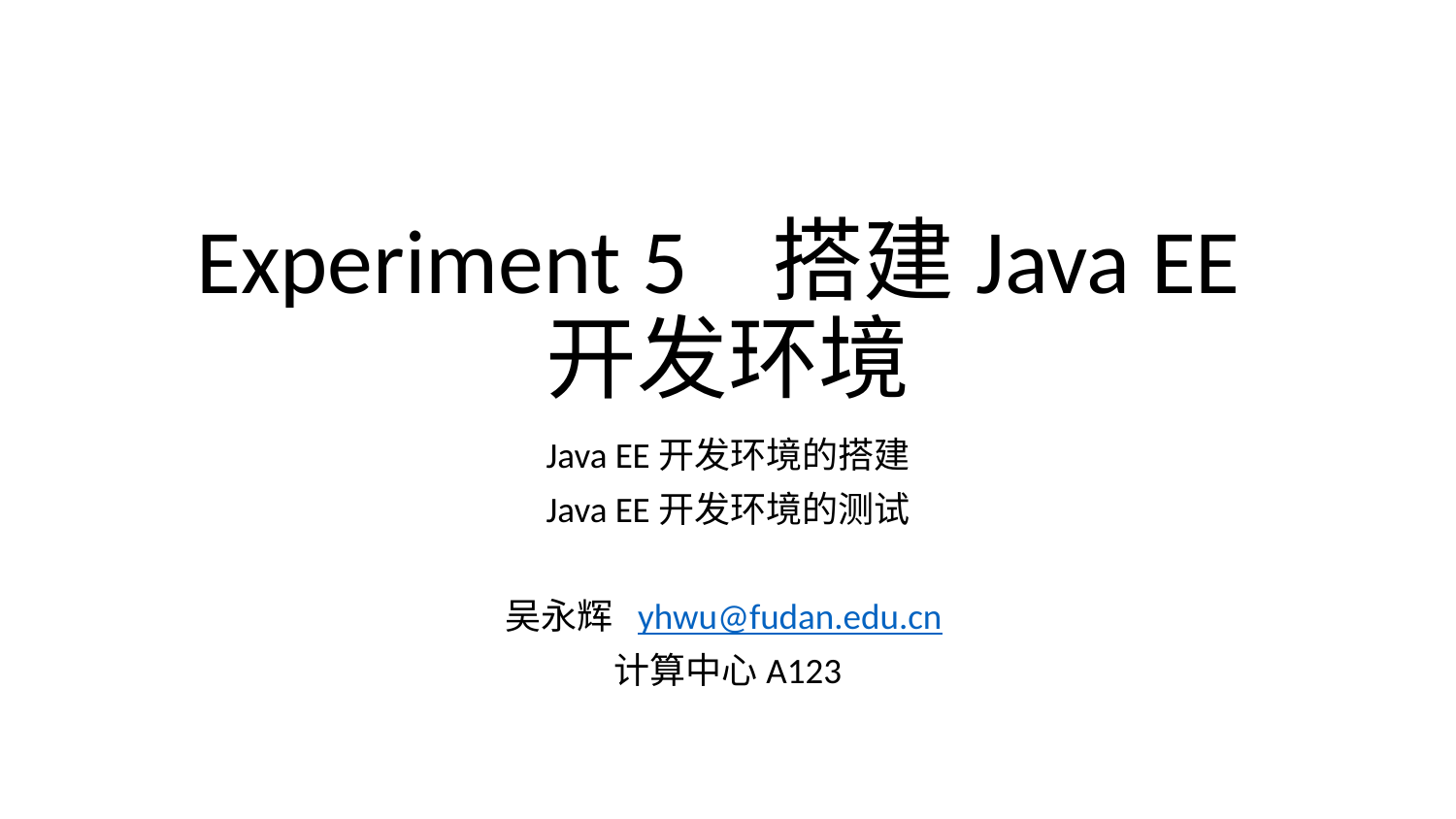

# Experiment 5   搭建Java EE开发环境
Java EE开发环境的搭建
Java EE开发环境的测试

吴永辉  yhwu@fudan.edu.cn
计算中心A123